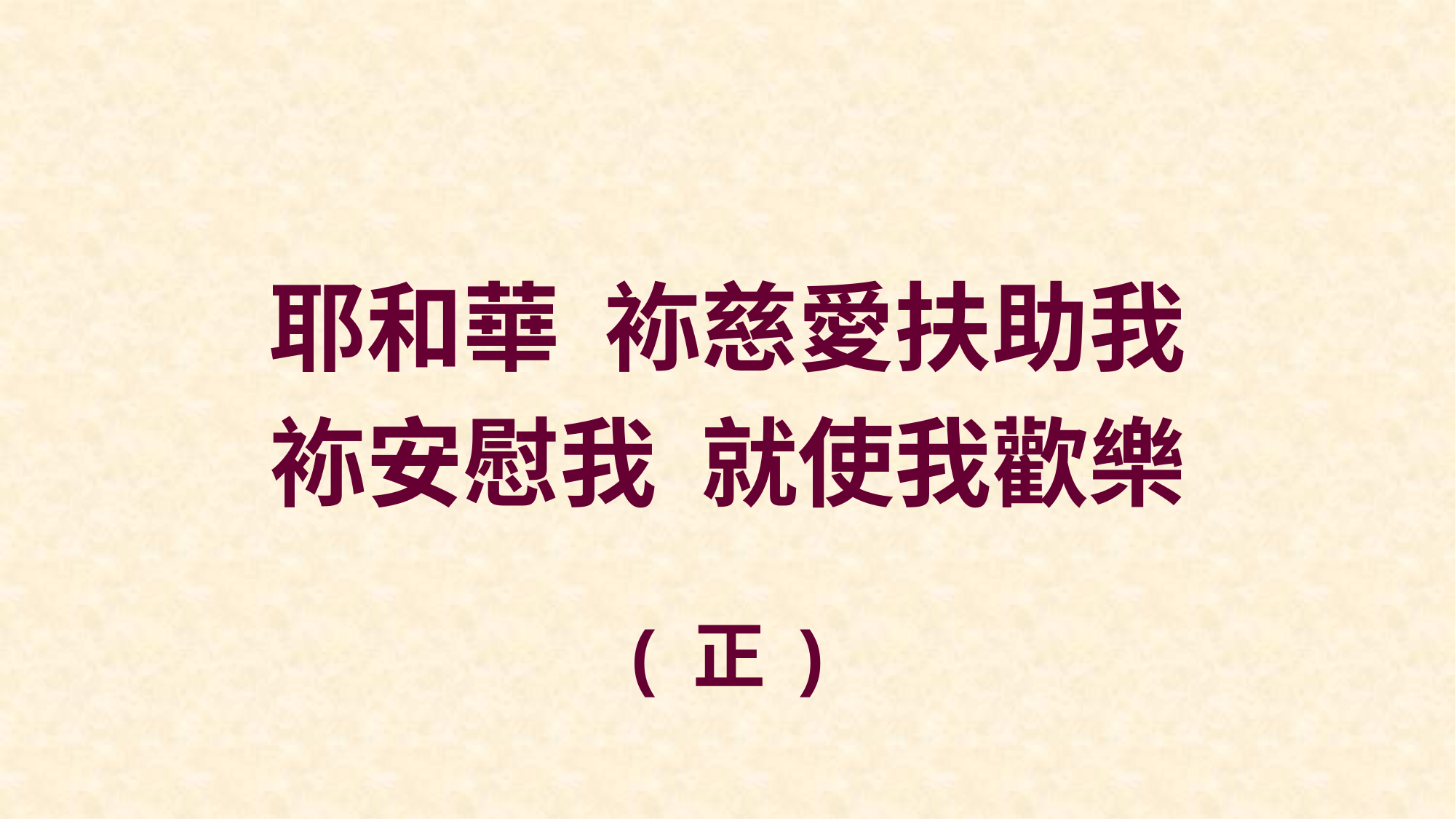

耶和華  袮慈愛扶助我
袮安慰我  就使我歡樂
( 正 )